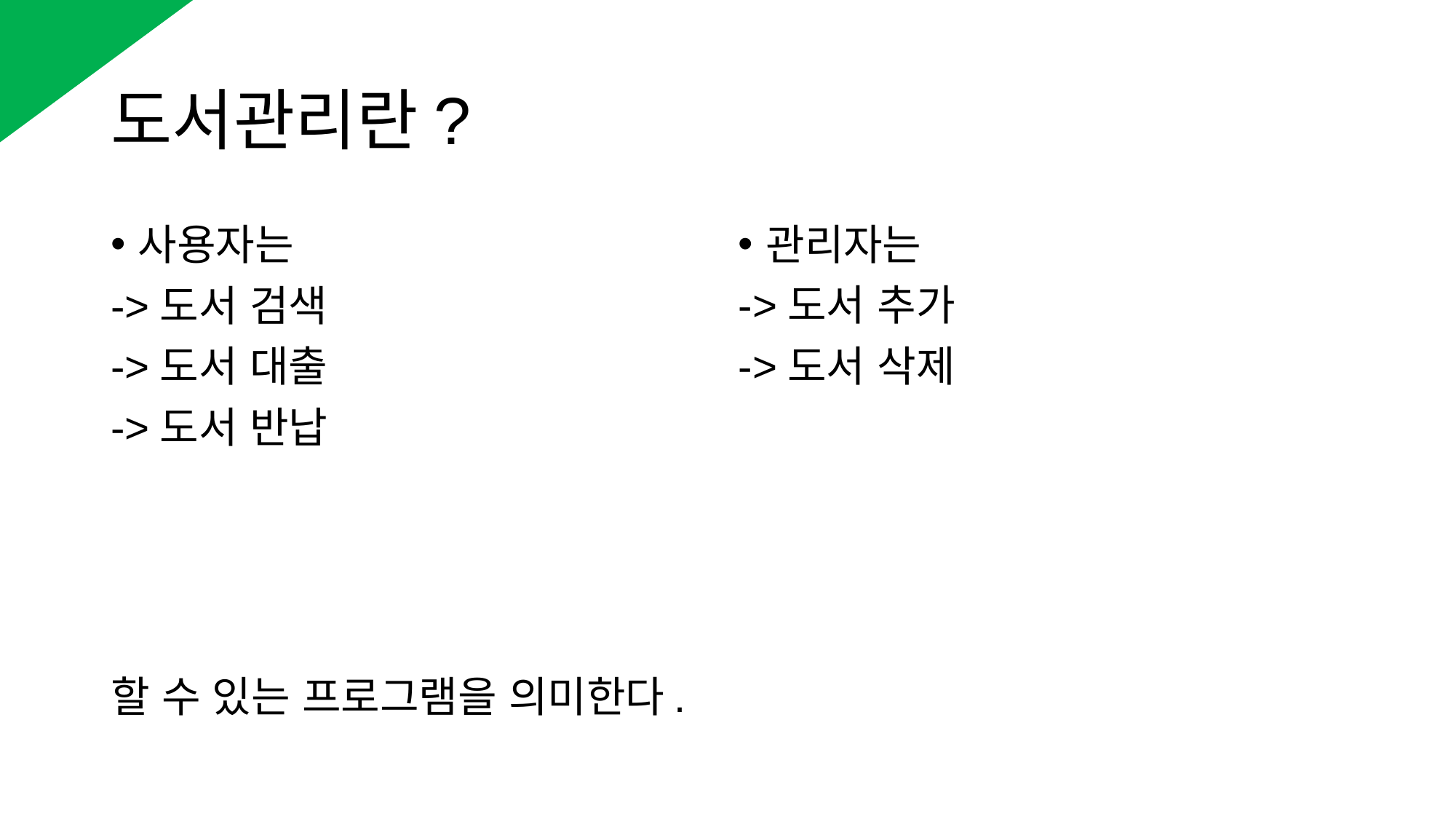

# 도서관리란?
사용자는
->도서 검색
->도서 대출
->도서 반납
관리자는
->도서 추가
->도서 삭제
할 수 있는 프로그램을 의미한다.